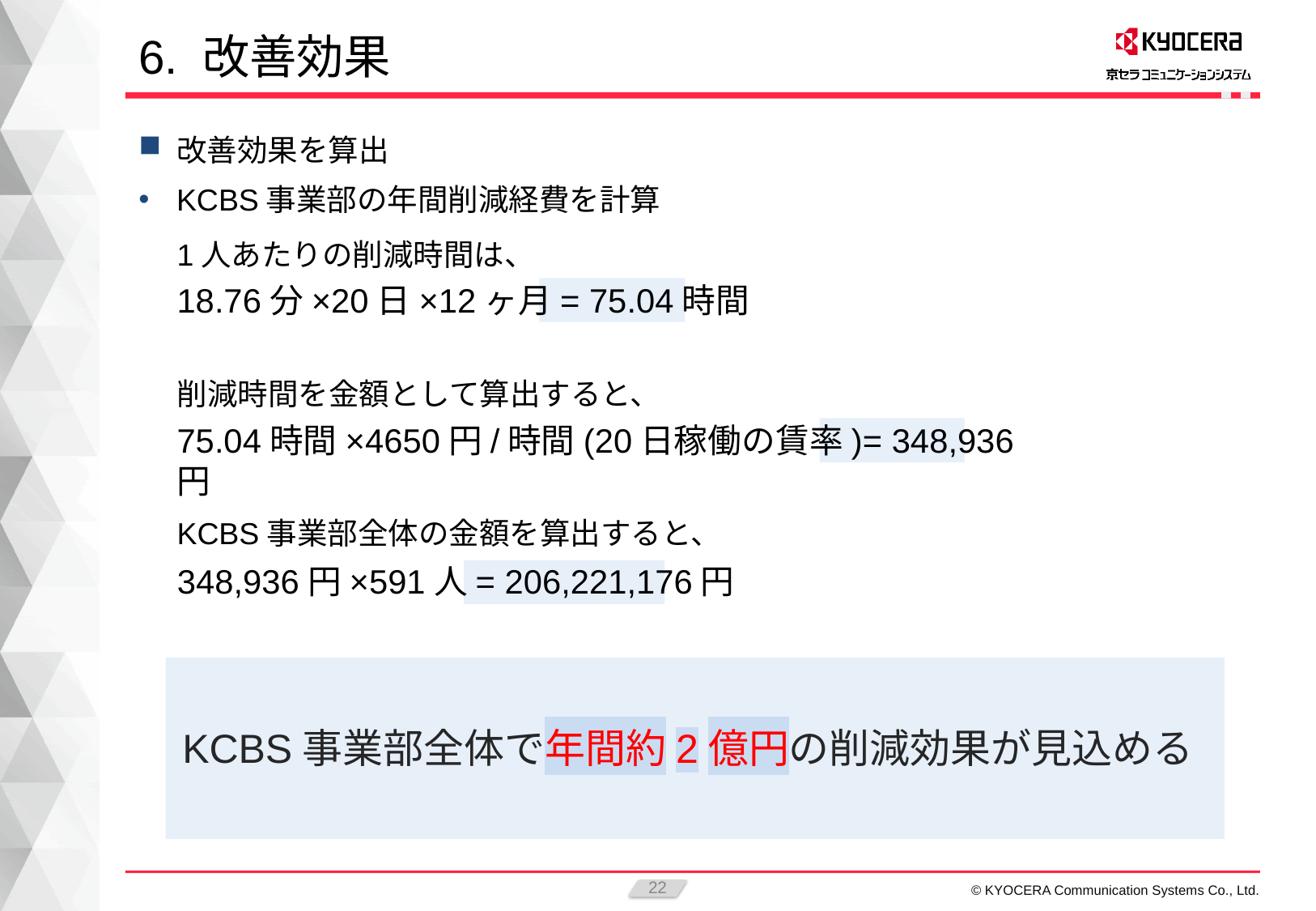

# 6. 改善効果
改善効果を算出
KCBS事業部の年間削減経費を計算
1人あたりの削減時間は、
18.76分×20日×12ヶ月= 75.04時間

削減時間を金額として算出すると、
75.04時間×4650円/時間(20日稼働の賃率)= 348,936円

KCBS事業部全体の金額を算出すると、
348,936円×591人= 206,221,176円

KCBS事業部全体で年間約2億円の削減効果が見込める
22